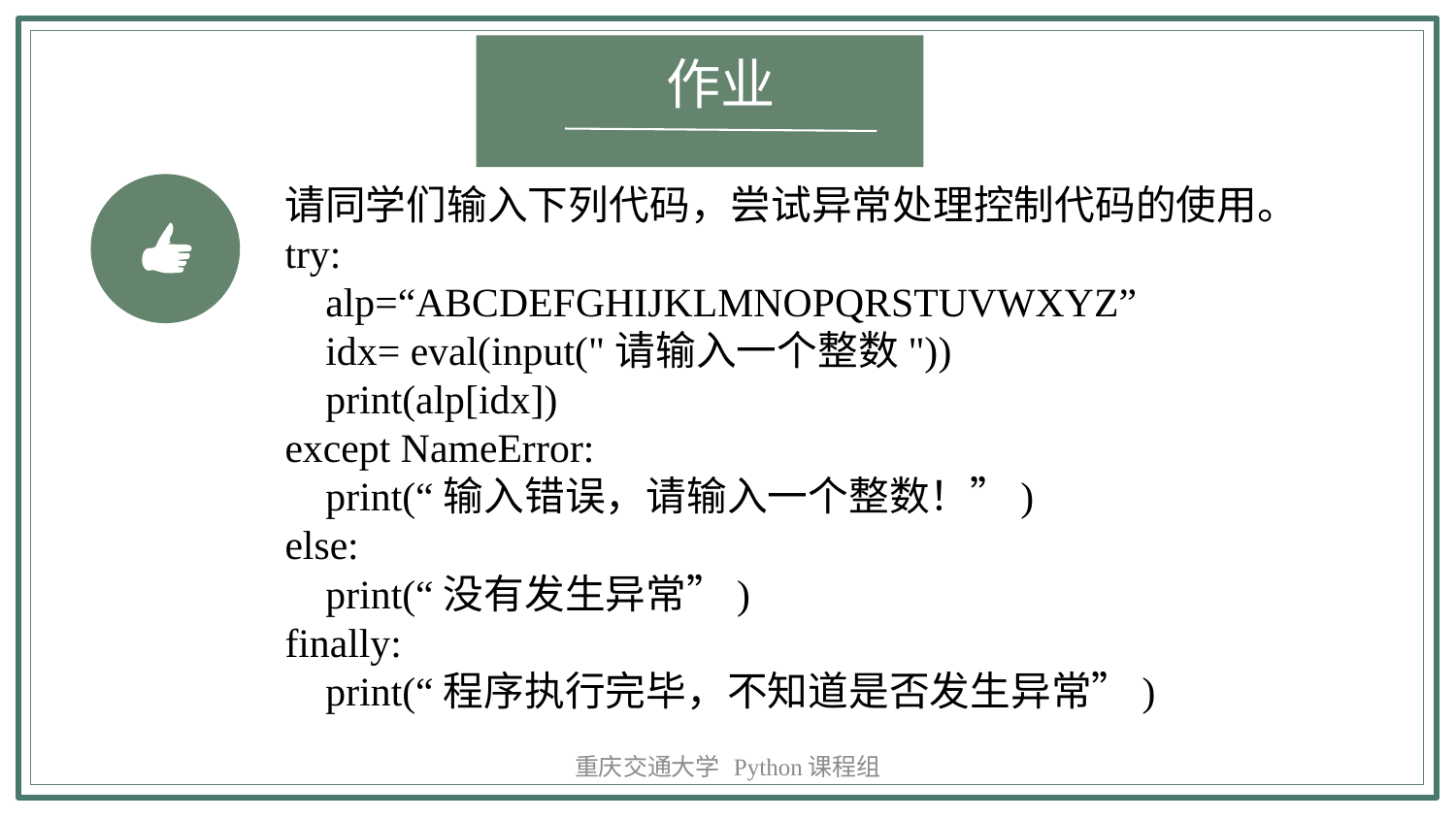

作业
请同学们输入下列代码，尝试异常处理控制代码的使用。
try:
    alp=“ABCDEFGHIJKLMNOPQRSTUVWXYZ”
    idx= eval(input("请输入一个整数"))
    print(alp[idx])
except NameError:
    print(“输入错误，请输入一个整数！”)
else:
    print(“没有发生异常”)
finally:
    print(“程序执行完毕，不知道是否发生异常”)

重庆交通大学 Python课程组